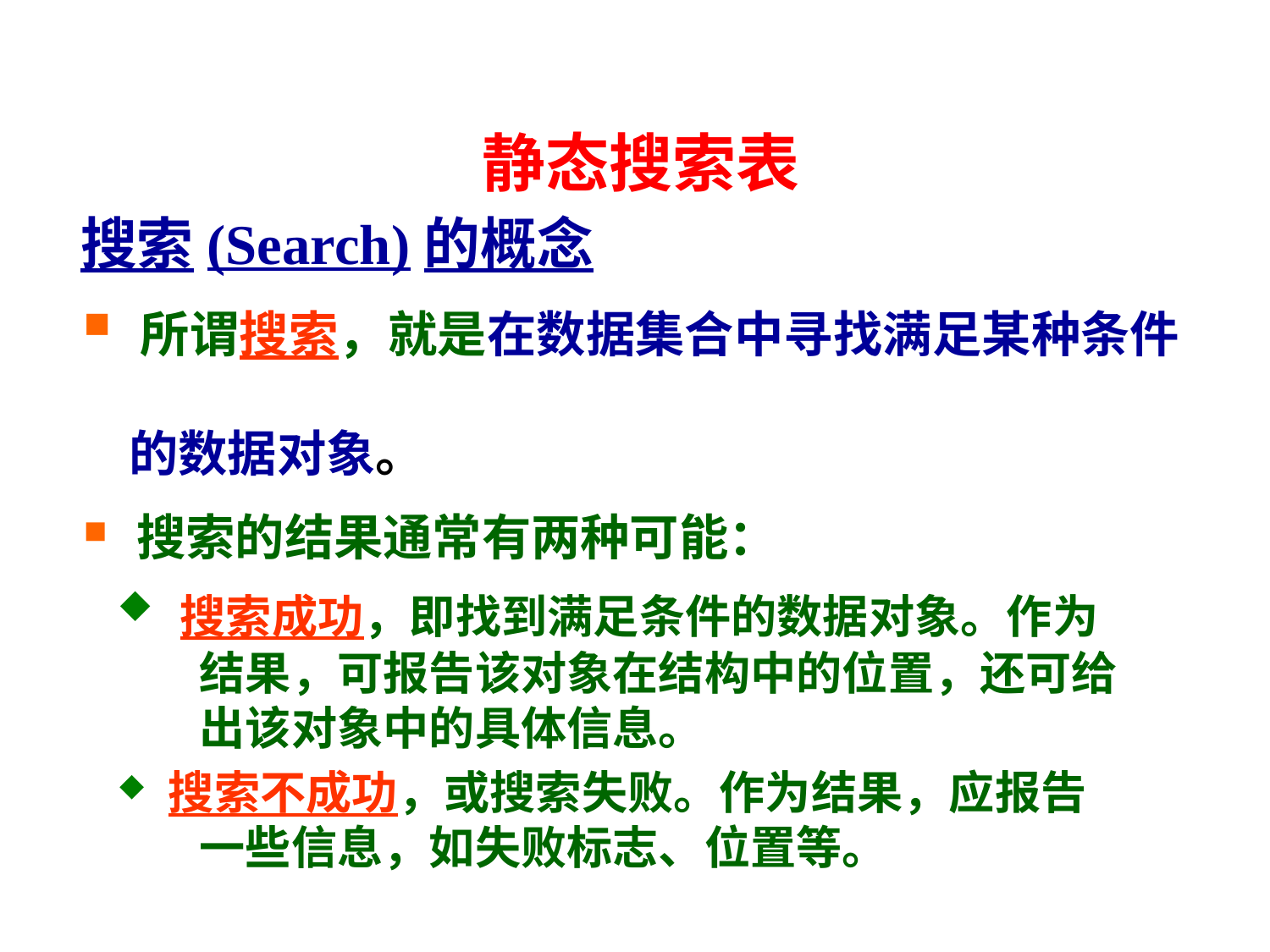

# 静态搜索表
搜索(Search)的概念
 所谓搜索，就是在数据集合中寻找满足某种条件
   的数据对象。
 搜索的结果通常有两种可能：
 搜索成功，即找到满足条件的数据对象。作为
    结果，可报告该对象在结构中的位置，还可给
    出该对象中的具体信息。
 搜索不成功，或搜索失败。作为结果，应报告
    一些信息，如失败标志、位置等。
4